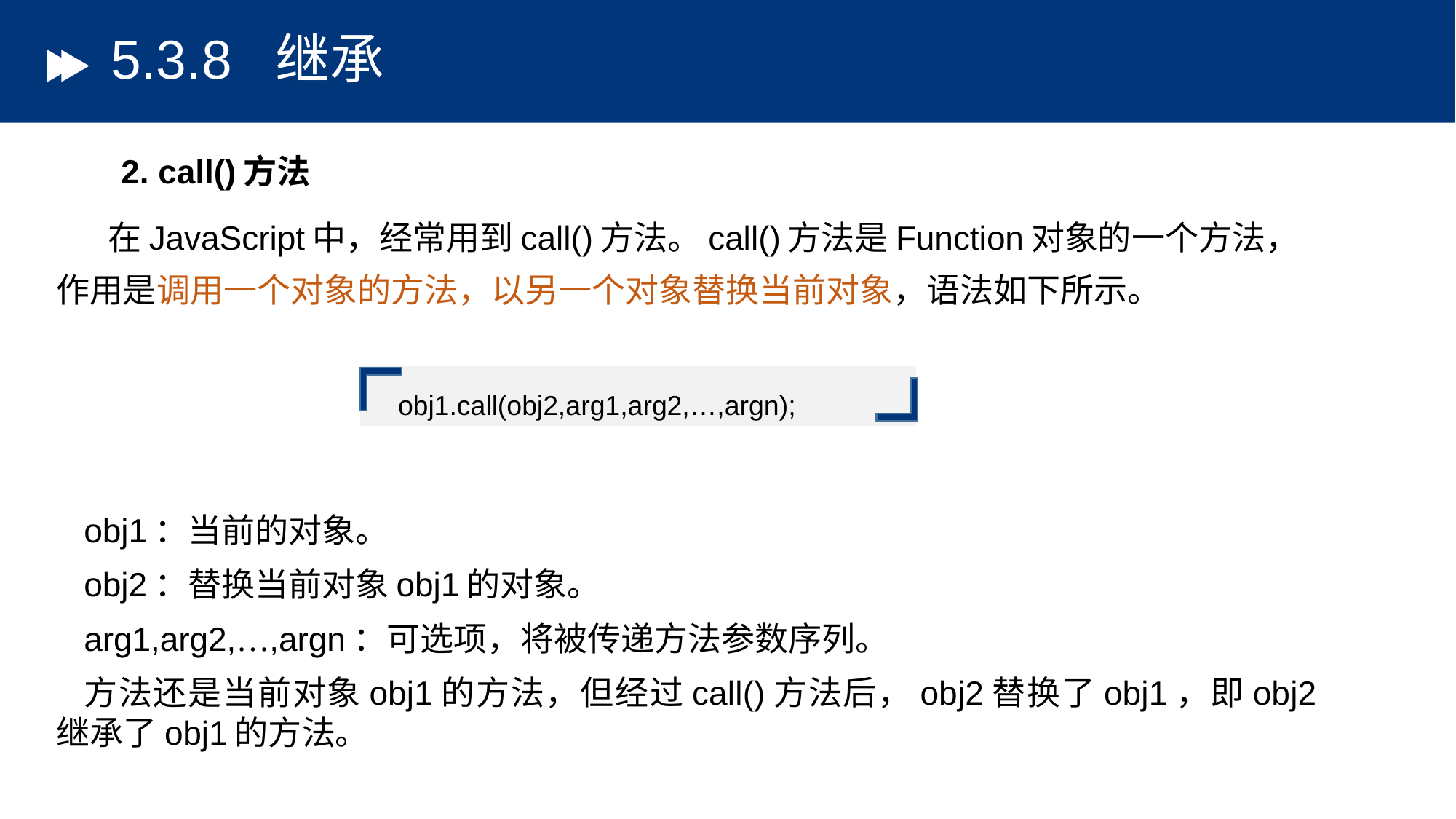

# 5.3.8  继承
       2. call()方法
      在JavaScript中，经常用到call()方法。call()方法是Function对象的一个方法，作用是调用一个对象的方法，以另一个对象替换当前对象，语法如下所示。

obj1：当前的对象。
obj2：替换当前对象obj1的对象。
arg1,arg2,…,argn：可选项，将被传递方法参数序列。
方法还是当前对象obj1的方法，但经过call()方法后，obj2替换了obj1，即obj2继承了obj1的方法。

obj1.call(obj2,arg1,arg2,…,argn);